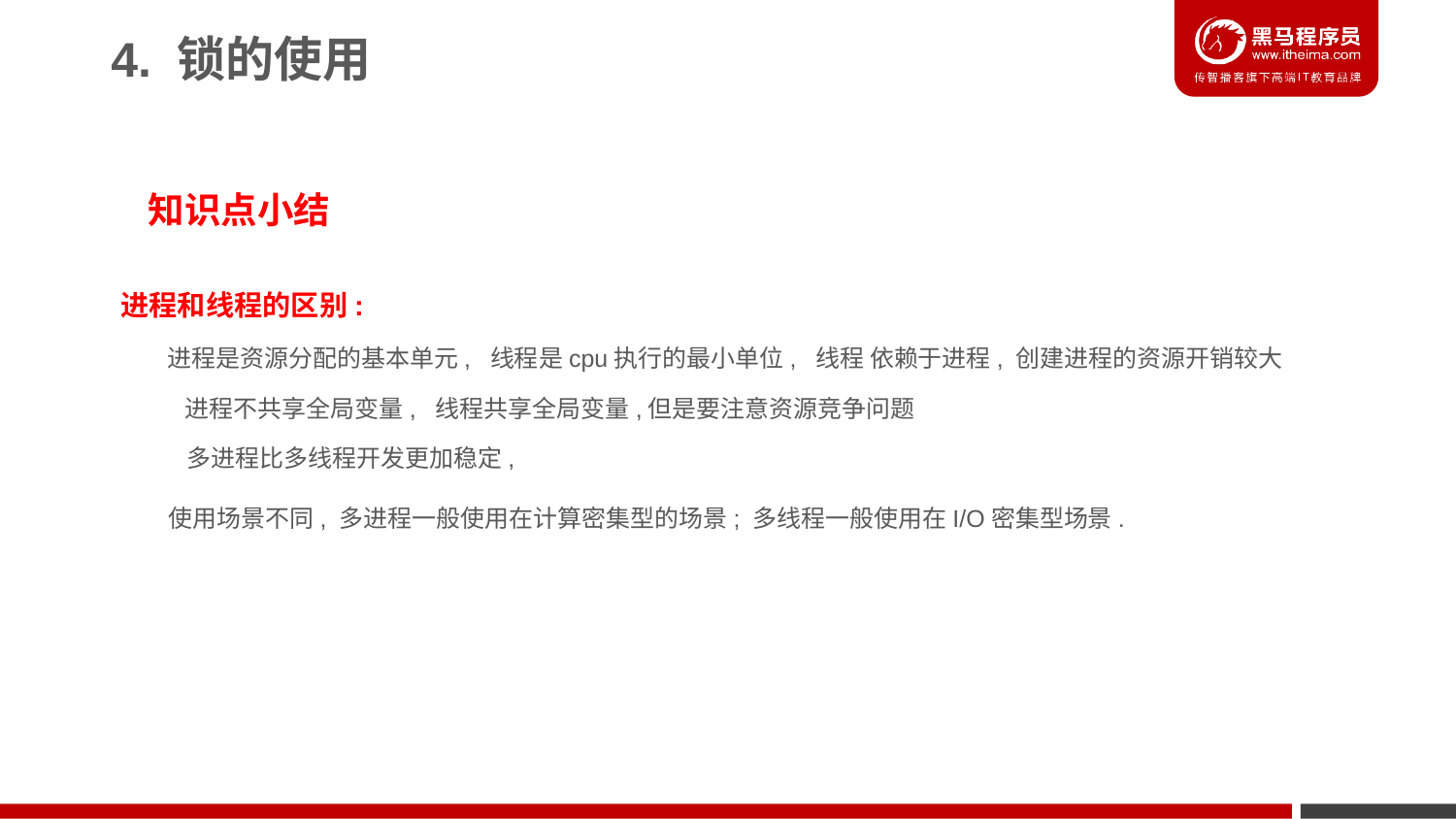

4. 锁的使用
知识点小结
进程和线程的区别:
进程是资源分配的基本单元,  线程是cpu执行的最小单位,  线程 依赖于进程, 创建进程的资源开销较大
进程不共享全局变量,  线程共享全局变量,但是要注意资源竞争问题
多进程比多线程开发更加稳定,
使用场景不同, 多进程一般使用在计算密集型的场景; 多线程一般使用在I/O密集型场景.